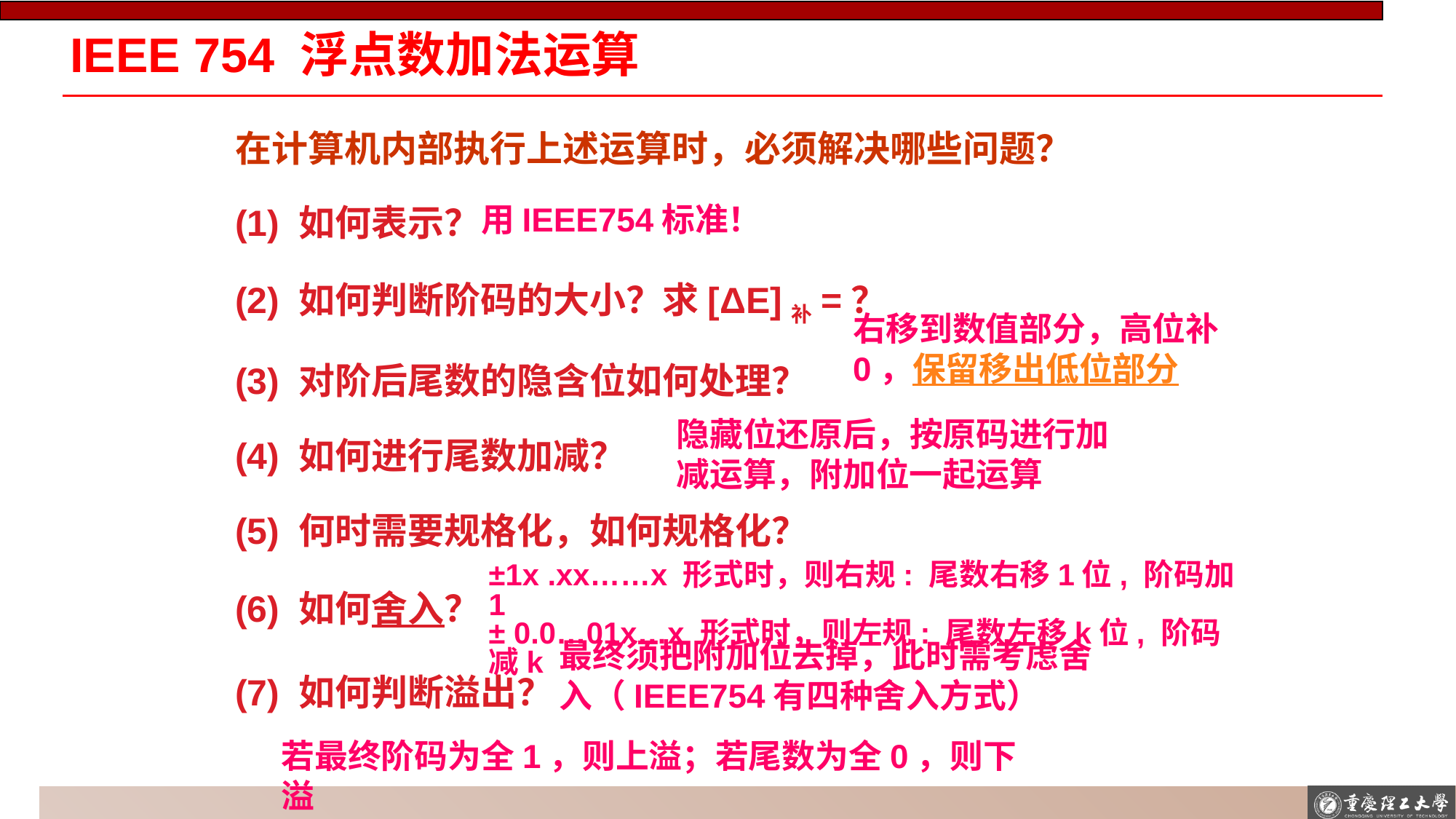

# IEEE 754 浮点数加法运算
在计算机内部执行上述运算时，必须解决哪些问题？
(1) 如何表示？
(2) 如何判断阶码的大小？求[ΔE]补=？
(3) 对阶后尾数的隐含位如何处理？
(4) 如何进行尾数加减？
(5) 何时需要规格化，如何规格化？
(6) 如何舍入？
(7) 如何判断溢出？
用IEEE754标准！
右移到数值部分，高位补0，保留移出低位部分
隐藏位还原后，按原码进行加减运算，附加位一起运算

±1x .xx……x 形式时，则右规: 尾数右移1位, 阶码加1
± 0.0…01x…x 形式时，则左规: 尾数左移k位, 阶码减k
最终须把附加位去掉，此时需考虑舍入（IEEE754有四种舍入方式）
若最终阶码为全1，则上溢；若尾数为全0，则下溢